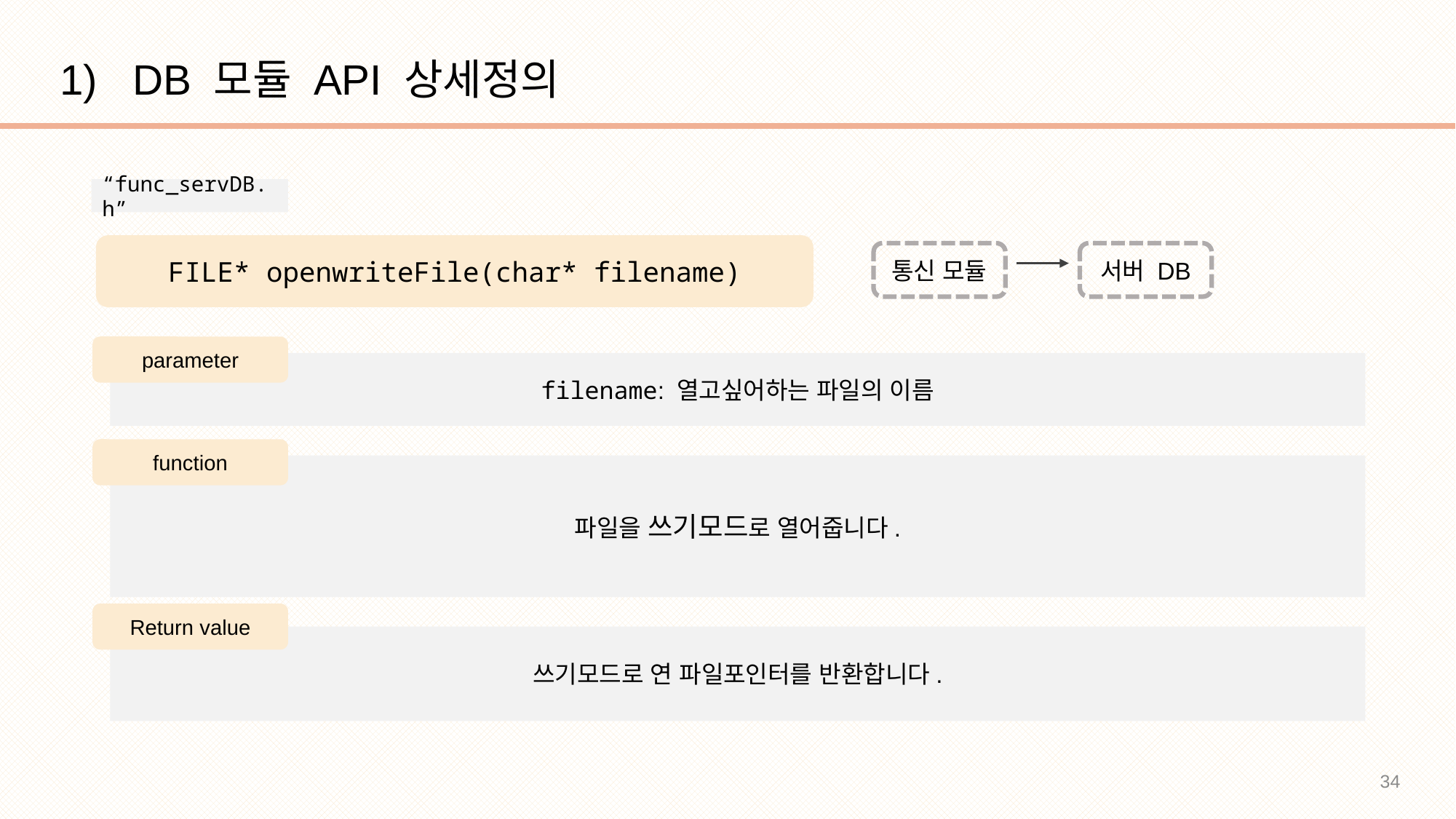

# DB 모듈 API 상세정의
“func_servDB.h”
FILE* openwriteFile(char* filename)
통신 모듈
서버 DB
parameter
filename: 열고싶어하는 파일의 이름
function
파일을 쓰기모드로 열어줍니다.
Return value
쓰기모드로 연 파일포인터를 반환합니다.
34